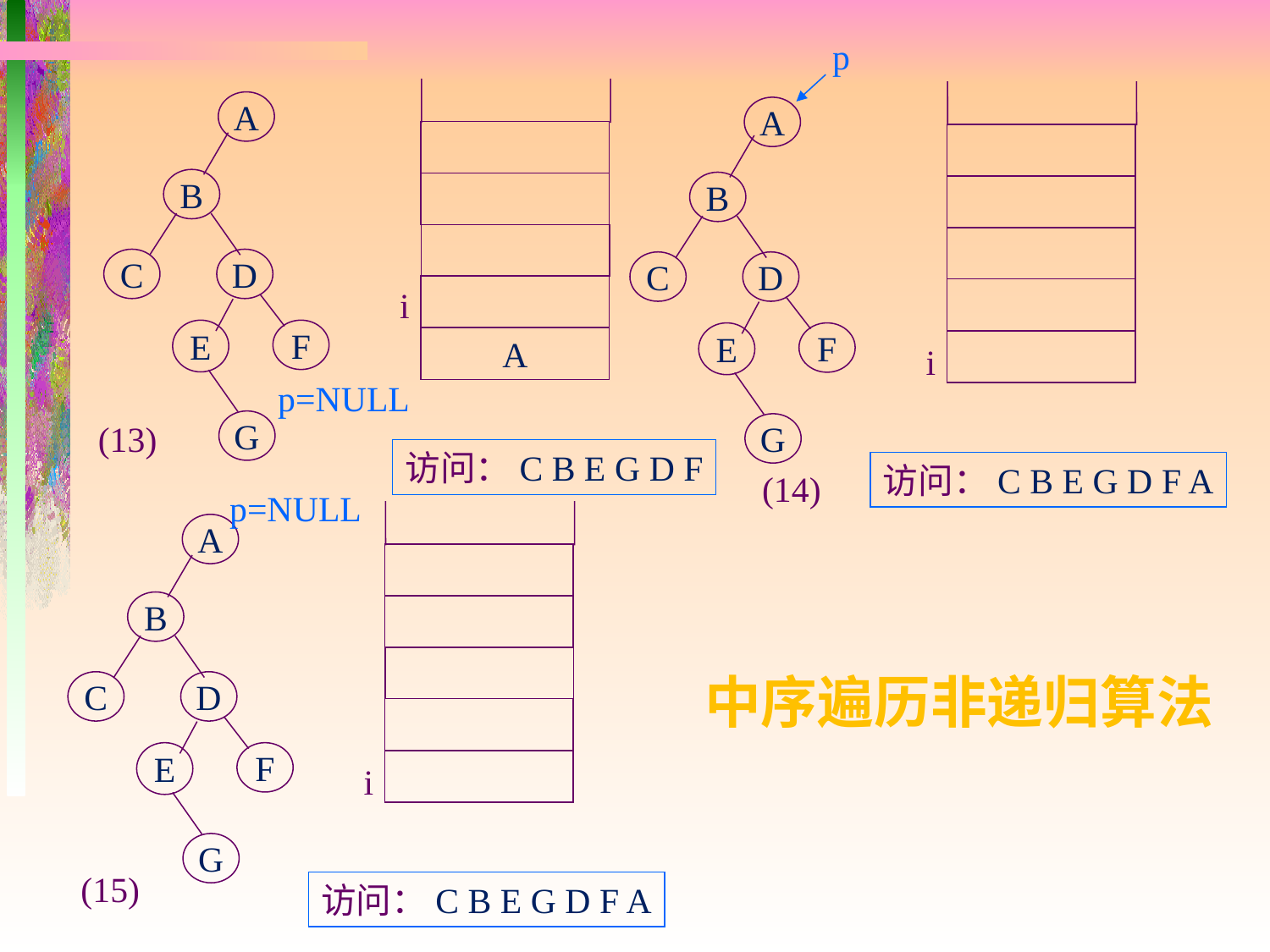

p

A

B

C
D

E
F

G

i
访问：C B E G D F A
(14)

A

B

C
D

E
F

G

i
A
p=NULL
访问：C B E G D F
(13)
p=NULL

A

B

C
D

E
F

G

i
访问：C B E G D F A
(15)
中序遍历非递归算法